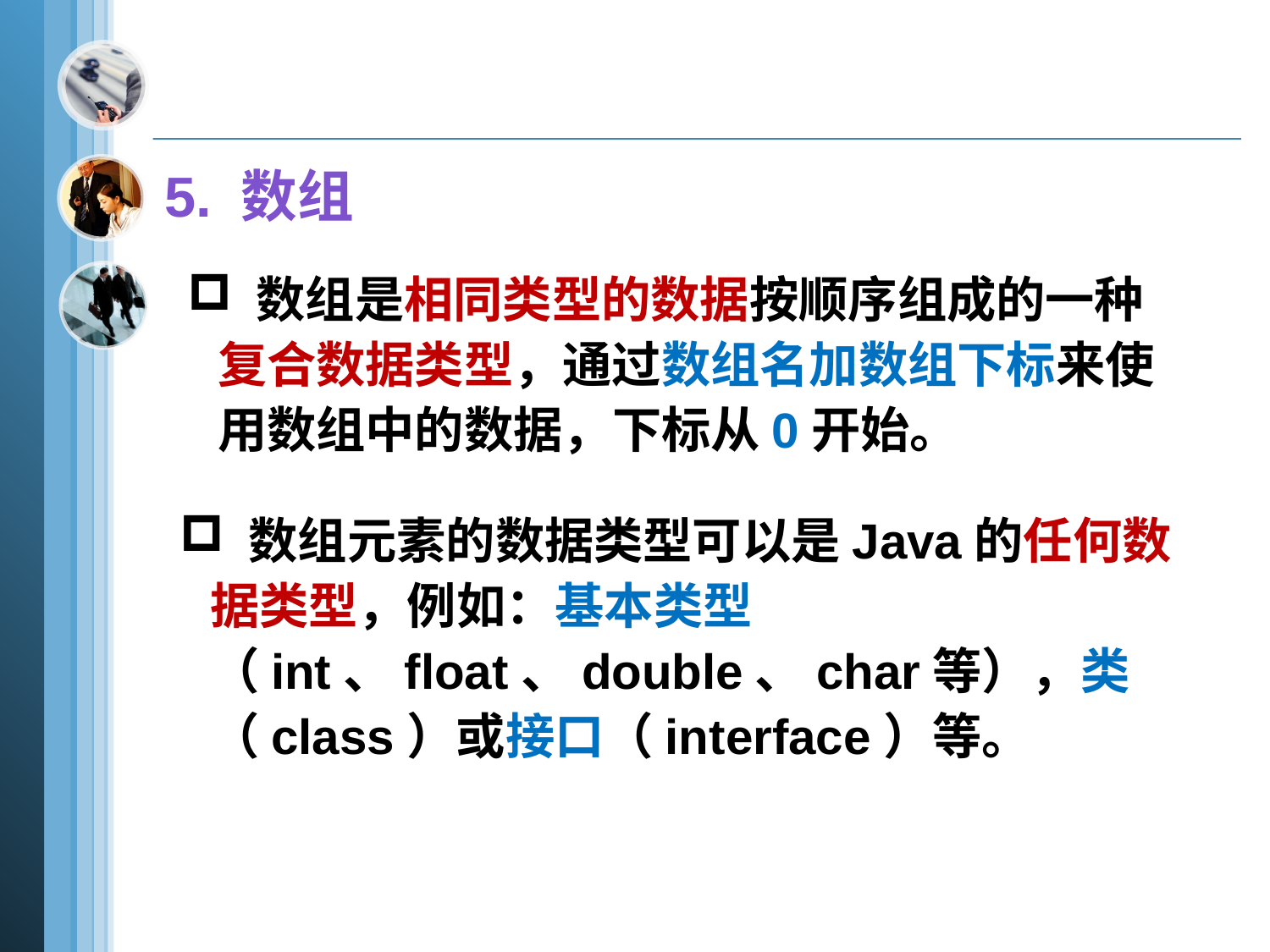

5. 数组
 数组是相同类型的数据按顺序组成的一种复合数据类型，通过数组名加数组下标来使用数组中的数据，下标从0开始。
 数组元素的数据类型可以是Java的任何数据类型，例如：基本类型（int、float、double、char等），类（class）或接口（interface）等。